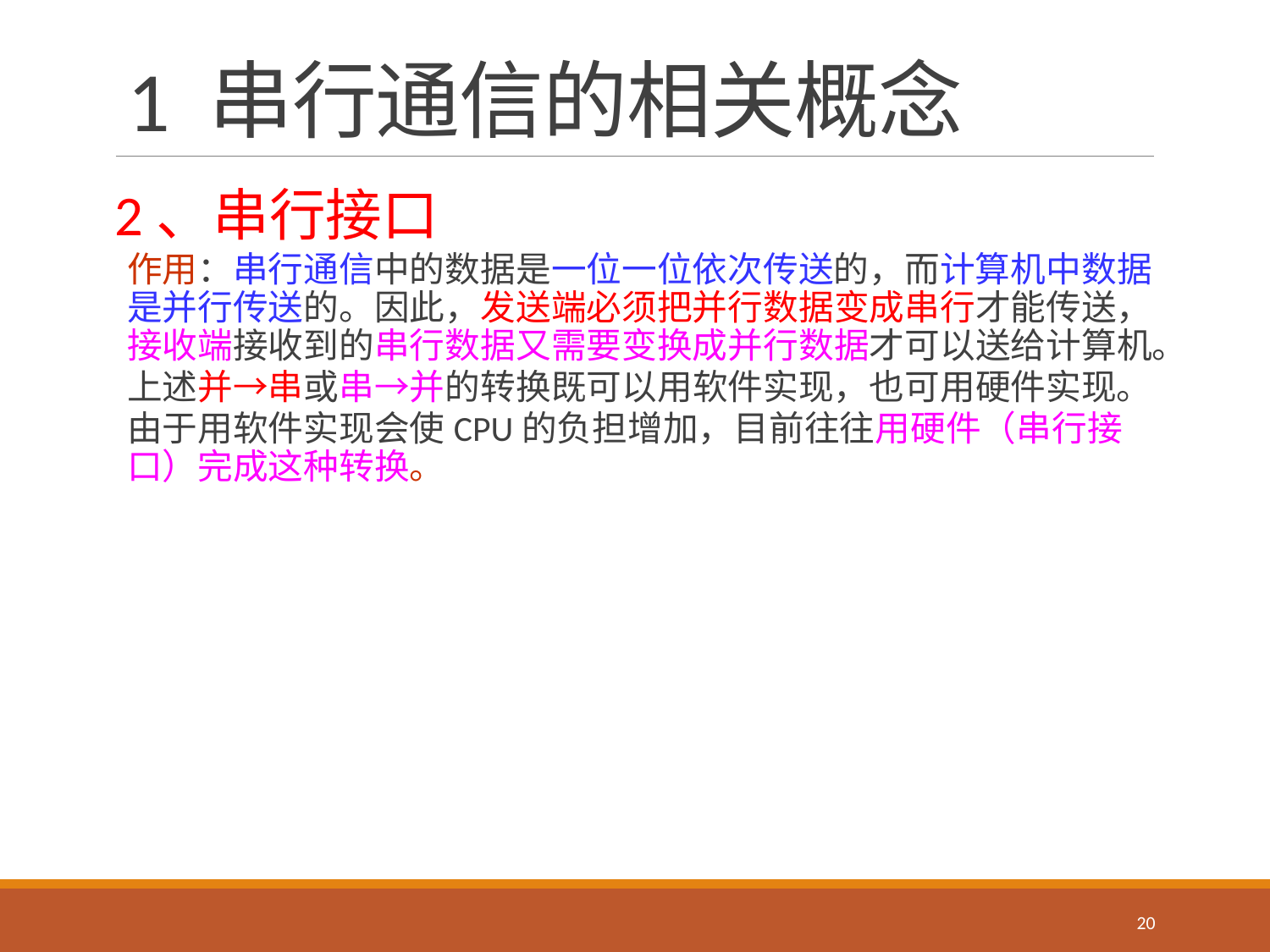

# 1 串行通信的相关概念
2、串行接口
作用：串行通信中的数据是一位一位依次传送的，而计算机中数据是并行传送的。因此，发送端必须把并行数据变成串行才能传送，接收端接收到的串行数据又需要变换成并行数据才可以送给计算机。
上述并→串或串→并的转换既可以用软件实现，也可用硬件实现。
由于用软件实现会使CPU的负担增加，目前往往用硬件（串行接口）完成这种转换。
20